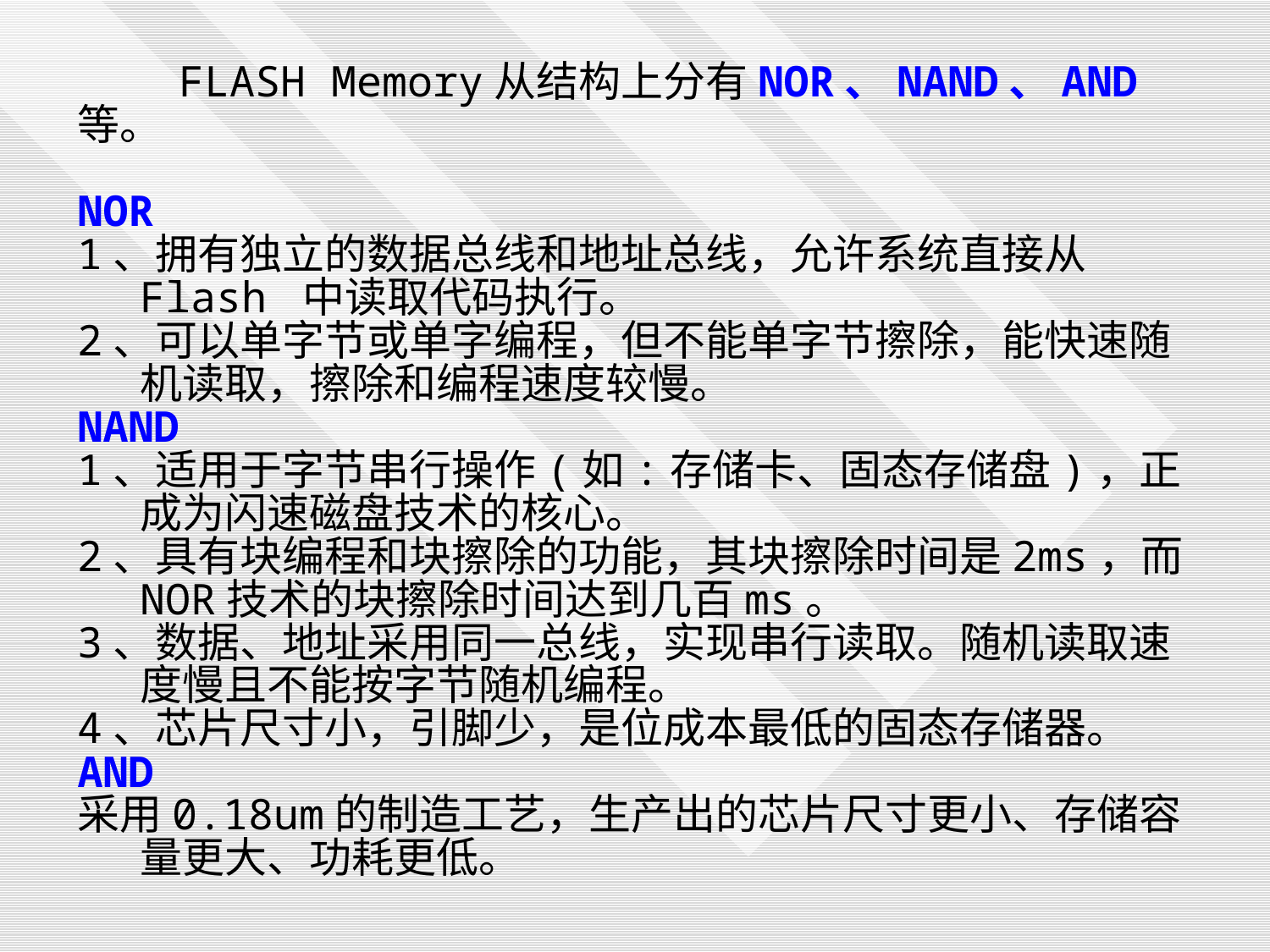

FLASH Memory从结构上分有NOR、NAND、AND 等。

NOR
1、拥有独立的数据总线和地址总线，允许系统直接从Flash 中读取代码执行。
2、可以单字节或单字编程，但不能单字节擦除，能快速随机读取，擦除和编程速度较慢。
NAND
1、适用于字节串行操作(如:存储卡、固态存储盘)，正成为闪速磁盘技术的核心。
2、具有块编程和块擦除的功能，其块擦除时间是2ms，而NOR技术的块擦除时间达到几百ms。
3、数据、地址采用同一总线，实现串行读取。随机读取速度慢且不能按字节随机编程。
4、芯片尺寸小，引脚少，是位成本最低的固态存储器。
AND
采用0.18um的制造工艺，生产出的芯片尺寸更小、存储容量更大、功耗更低。